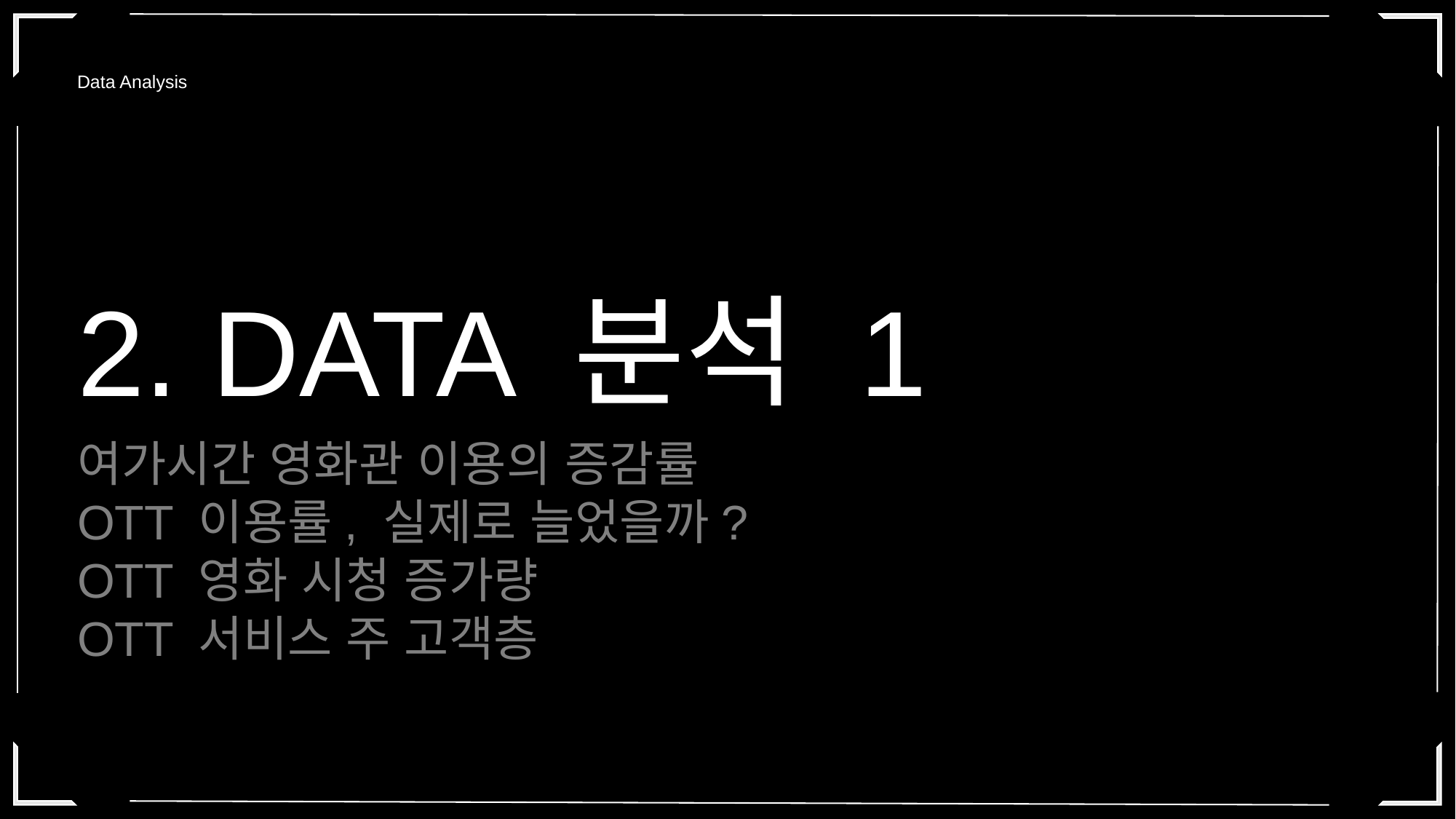

Data Analysis
2. DATA 분석 1
여가시간 영화관 이용의 증감률
OTT 이용률, 실제로 늘었을까?
OTT 영화 시청 증가량
OTT 서비스 주 고객층